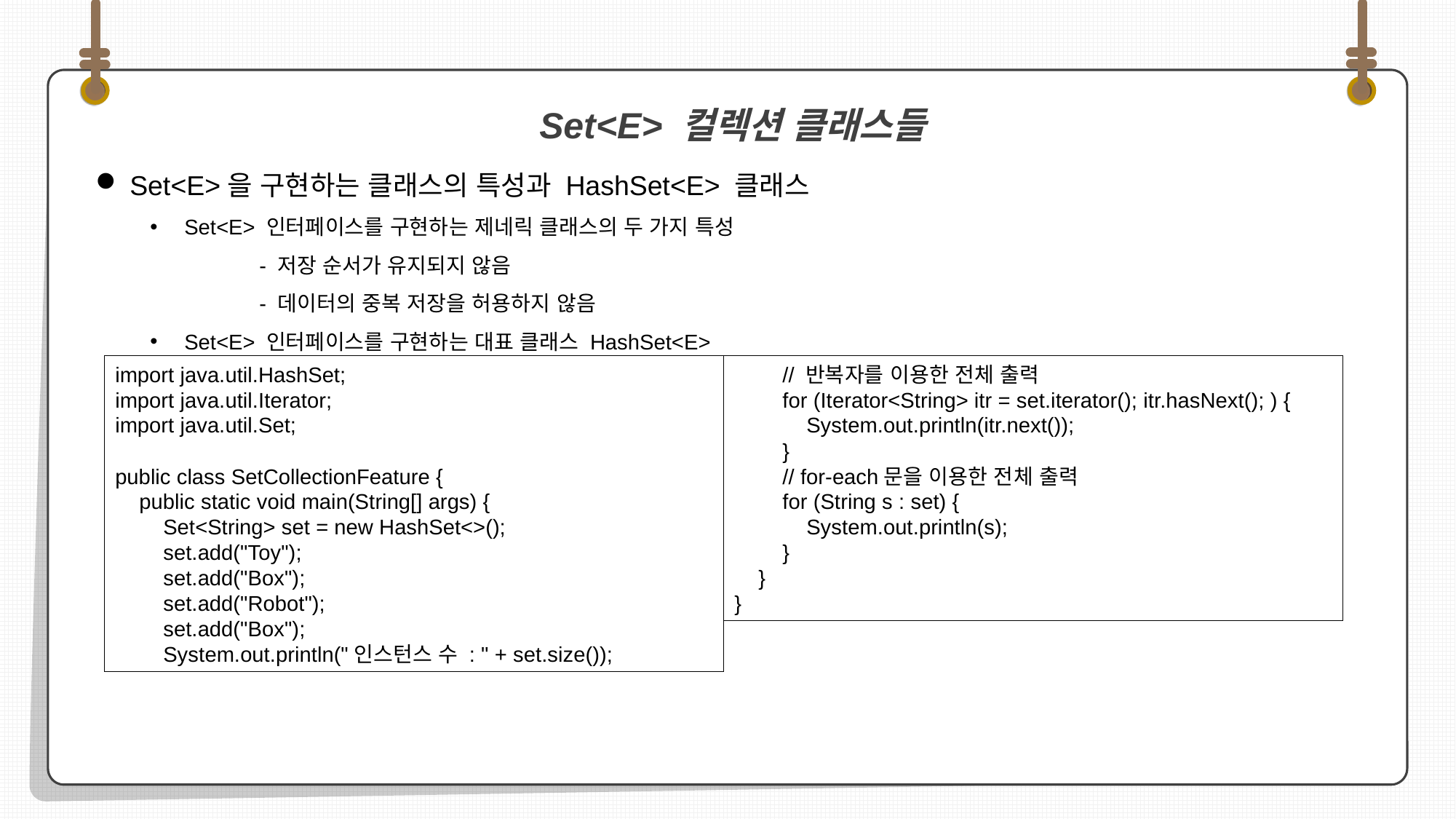

Set<E>을 구현하는 클래스의 특성과 HashSet<E> 클래스
Set<E> 인터페이스를 구현하는 제네릭 클래스의 두 가지 특성
	- 저장 순서가 유지되지 않음
	- 데이터의 중복 저장을 허용하지 않음
Set<E> 인터페이스를 구현하는 대표 클래스 HashSet<E>

 Set<E> 컬렉션 클래스들

        // 반복자를 이용한 전체 출력
        for (Iterator<String> itr = set.iterator(); itr.hasNext(); ) {
            System.out.println(itr.next());
        }
        // for-each문을 이용한 전체 출력
        for (String s : set) {
            System.out.println(s);
        }
    }
}
import java.util.HashSet;
import java.util.Iterator;
import java.util.Set;

public class SetCollectionFeature {
    public static void main(String[] args) {
        Set<String> set = new HashSet<>();
        set.add("Toy");
        set.add("Box");
        set.add("Robot");
        set.add("Box");
        System.out.println("인스턴스 수 : " + set.size());